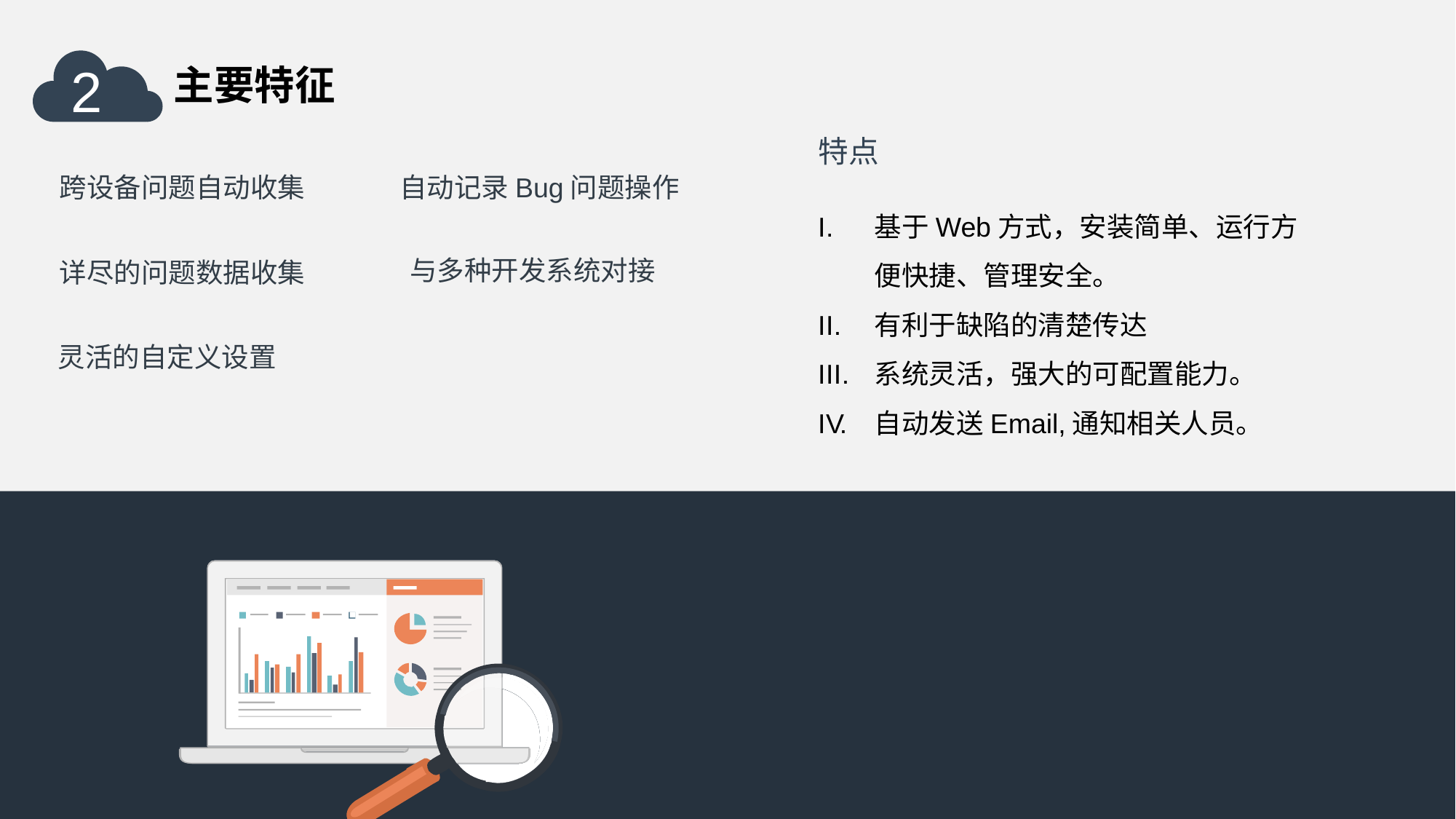

2

主要特征
特点
基于Web方式，安装简单、运行方便快捷、管理安全。
有利于缺陷的清楚传达
系统灵活，强大的可配置能力。
自动发送Email,通知相关人员。
跨设备问题自动收集
自动记录Bug问题操作
与多种开发系统对接
详尽的问题数据收集
灵活的自定义设置